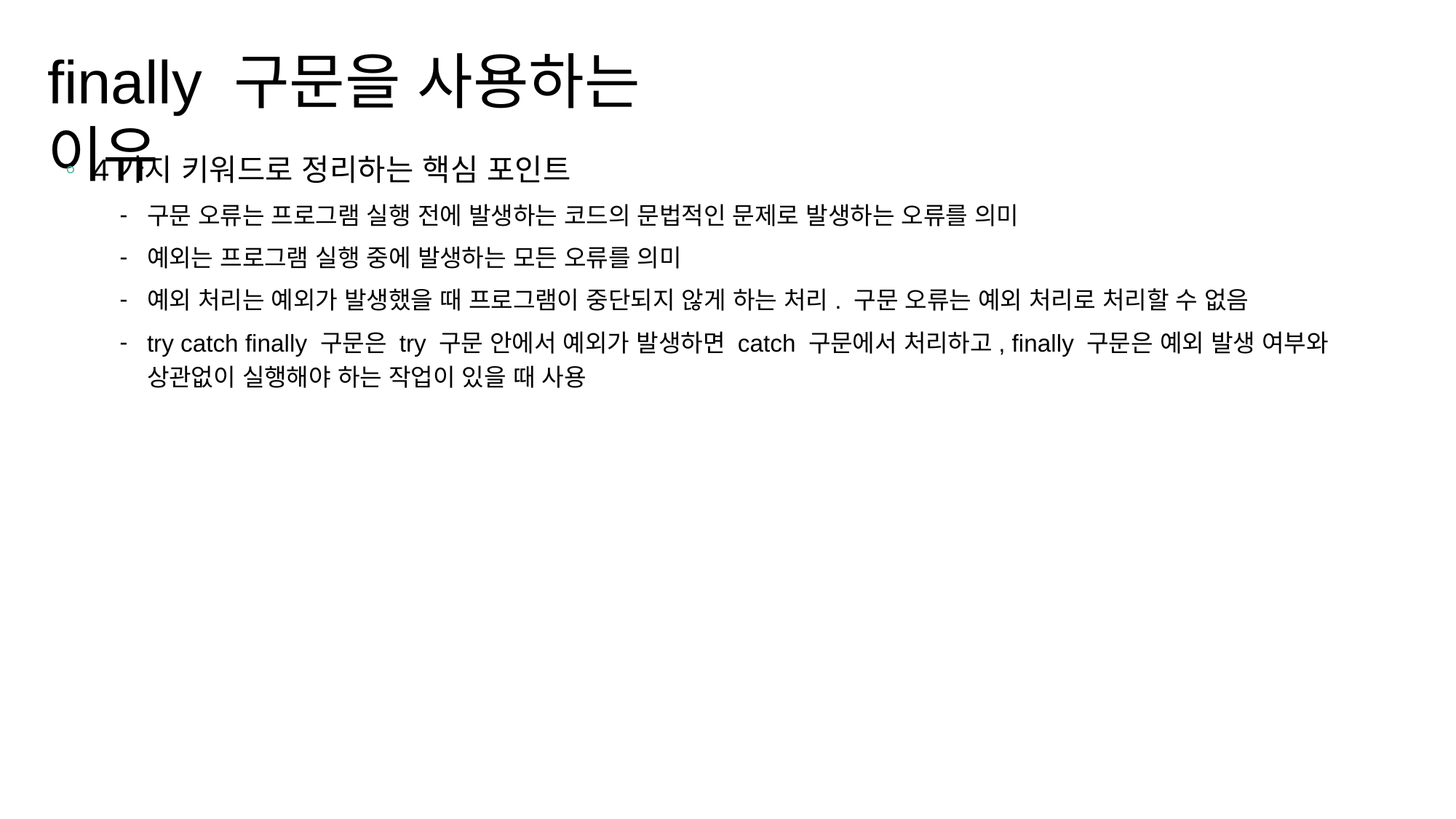

finally 구문을 사용하는 이유
4가지 키워드로 정리하는 핵심 포인트
구문 오류는 프로그램 실행 전에 발생하는 코드의 문법적인 문제로 발생하는 오류를 의미
예외는 프로그램 실행 중에 발생하는 모든 오류를 의미
예외 처리는 예외가 발생했을 때 프로그램이 중단되지 않게 하는 처리. 구문 오류는 예외 처리로 처리할 수 없음
try catch finally 구문은 try 구문 안에서 예외가 발생하면 catch 구문에서 처리하고, finally 구문은 예외 발생 여부와 상관없이 실행해야 하는 작업이 있을 때 사용